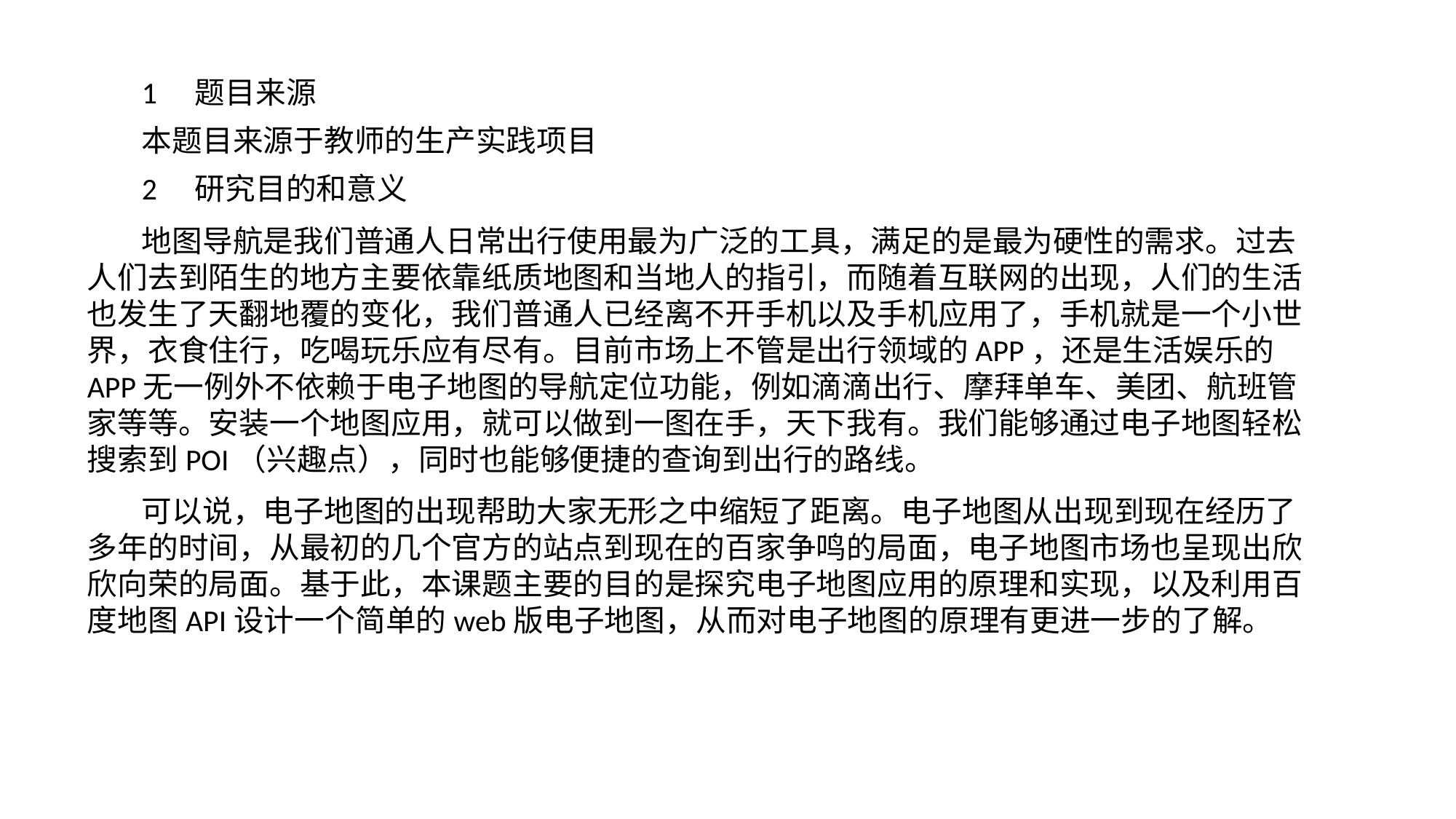

1　题目来源
本题目来源于教师的生产实践项目
2　研究目的和意义
地图导航是我们普通人日常出行使用最为广泛的工具，满足的是最为硬性的需求。过去人们去到陌生的地方主要依靠纸质地图和当地人的指引，而随着互联网的出现，人们的生活也发生了天翻地覆的变化，我们普通人已经离不开手机以及手机应用了，手机就是一个小世界，衣食住行，吃喝玩乐应有尽有。目前市场上不管是出行领域的APP，还是生活娱乐的APP无一例外不依赖于电子地图的导航定位功能，例如滴滴出行、摩拜单车、美团、航班管家等等。安装一个地图应用，就可以做到一图在手，天下我有。我们能够通过电子地图轻松搜索到POI（兴趣点），同时也能够便捷的查询到出行的路线。
可以说，电子地图的出现帮助大家无形之中缩短了距离。电子地图从出现到现在经历了多年的时间，从最初的几个官方的站点到现在的百家争鸣的局面，电子地图市场也呈现出欣欣向荣的局面。基于此，本课题主要的目的是探究电子地图应用的原理和实现，以及利用百度地图API设计一个简单的web版电子地图，从而对电子地图的原理有更进一步的了解。